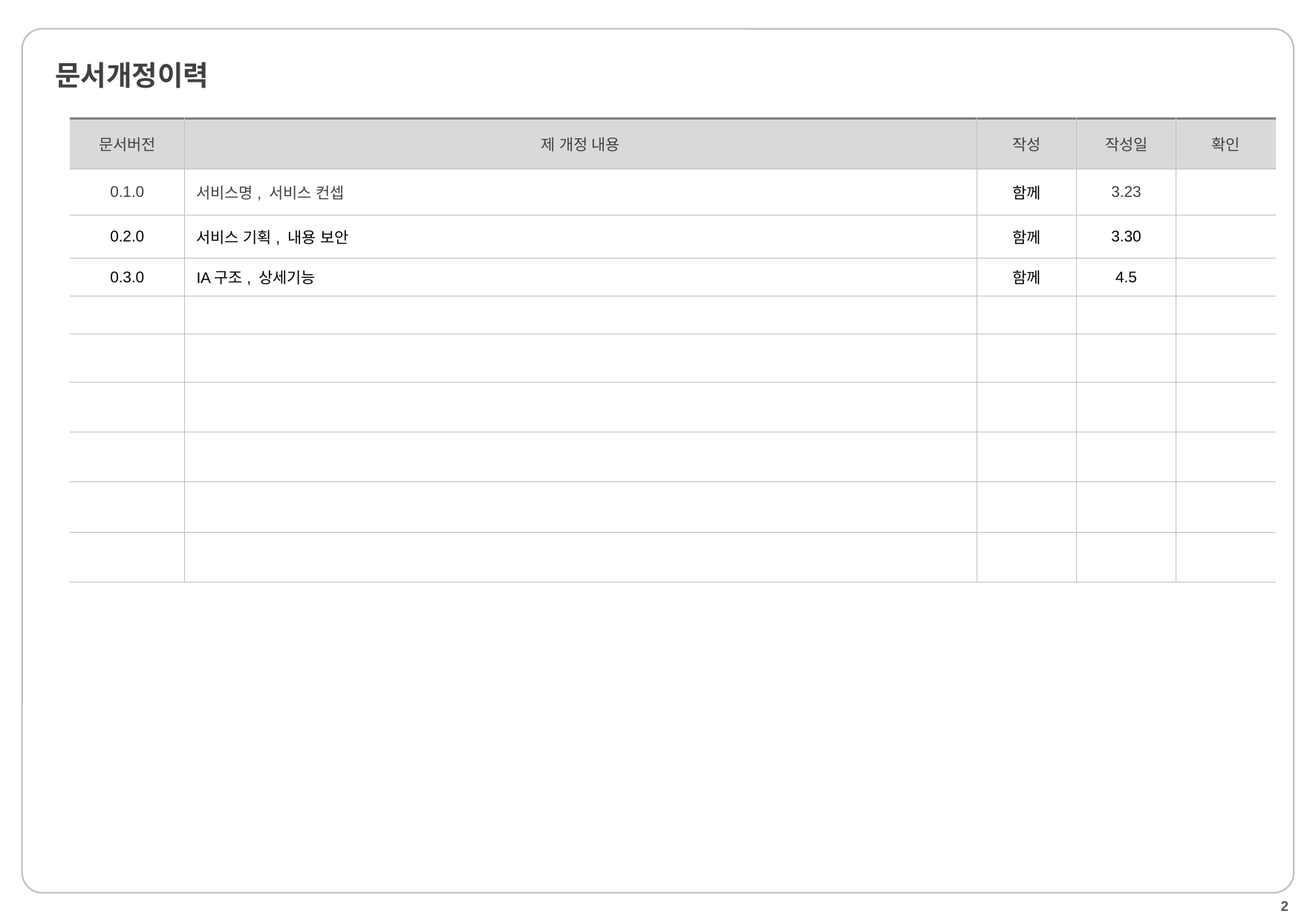

# 문서개정이력
| 문서버전 | 제 개정 내용 | 작성 | 작성일 | 확인 |
| --- | --- | --- | --- | --- |
| 0.1.0 | 서비스명, 서비스 컨셉 | 함께 | 3.23 |  |
| 0.2.0 | 서비스 기획, 내용 보안 | 함께 | 3.30 |  |
| 0.3.0 | IA구조, 상세기능 | 함께 | 4.5 |  |
|  |  |  |  |  |
|  |  |  |  |  |
|  |  |  |  |  |
|  |  |  |  |  |
|  |  |  |  |  |
|  |  |  |  |  |
2